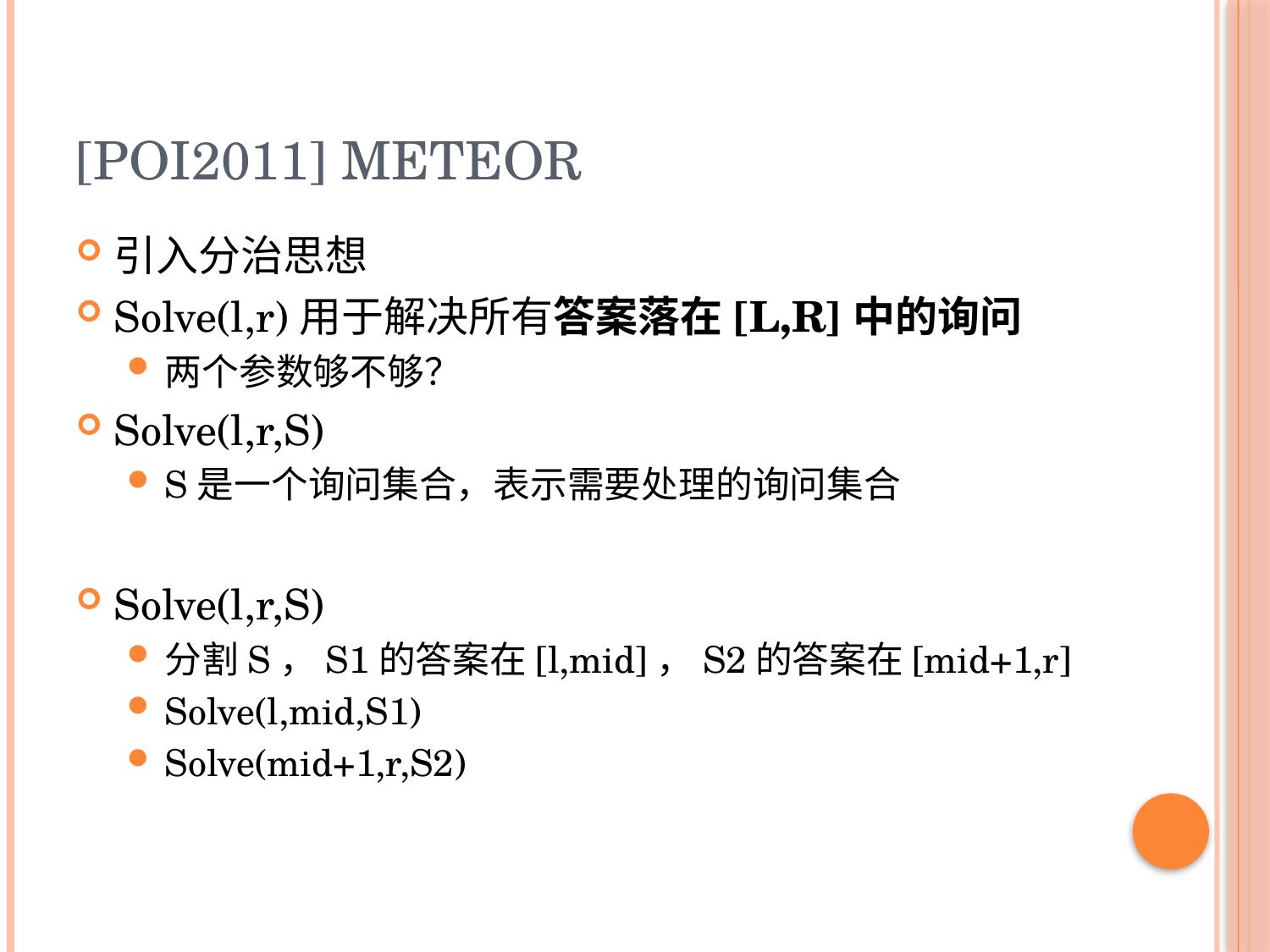

# [POI2011] Meteor
引入分治思想
Solve(l,r)用于解决所有答案落在[L,R]中的询问
两个参数够不够？
Solve(l,r,S)
S是一个询问集合，表示需要处理的询问集合

Solve(l,r,S)
分割S，S1的答案在[l,mid]，S2的答案在[mid+1,r]
Solve(l,mid,S1)
Solve(mid+1,r,S2)